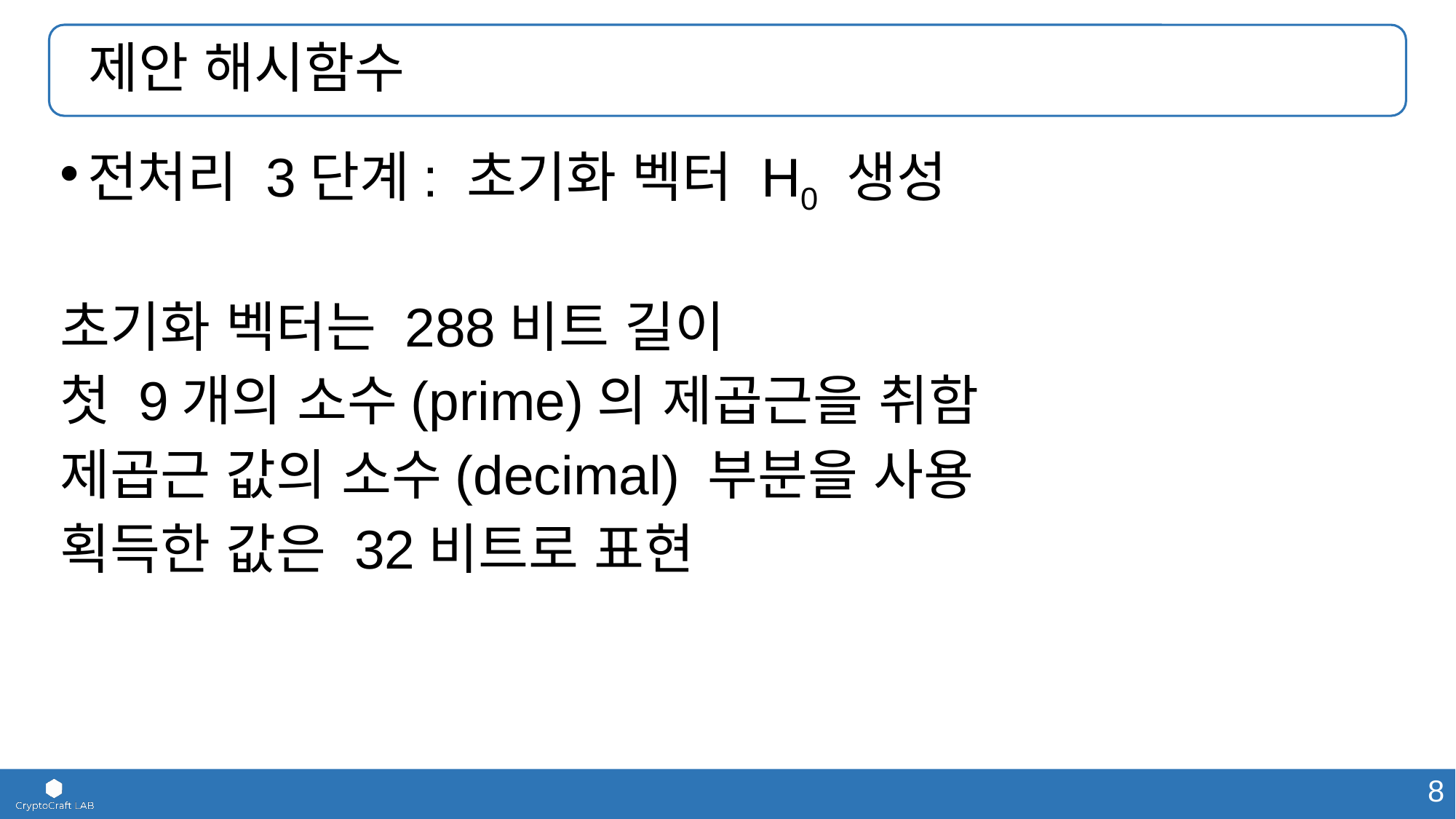

# 제안 해시함수
전처리 3단계: 초기화 벡터 H0 생성

초기화 벡터는 288비트 길이
첫 9개의 소수(prime)의 제곱근을 취함
제곱근 값의 소수(decimal) 부분을 사용
획득한 값은 32비트로 표현